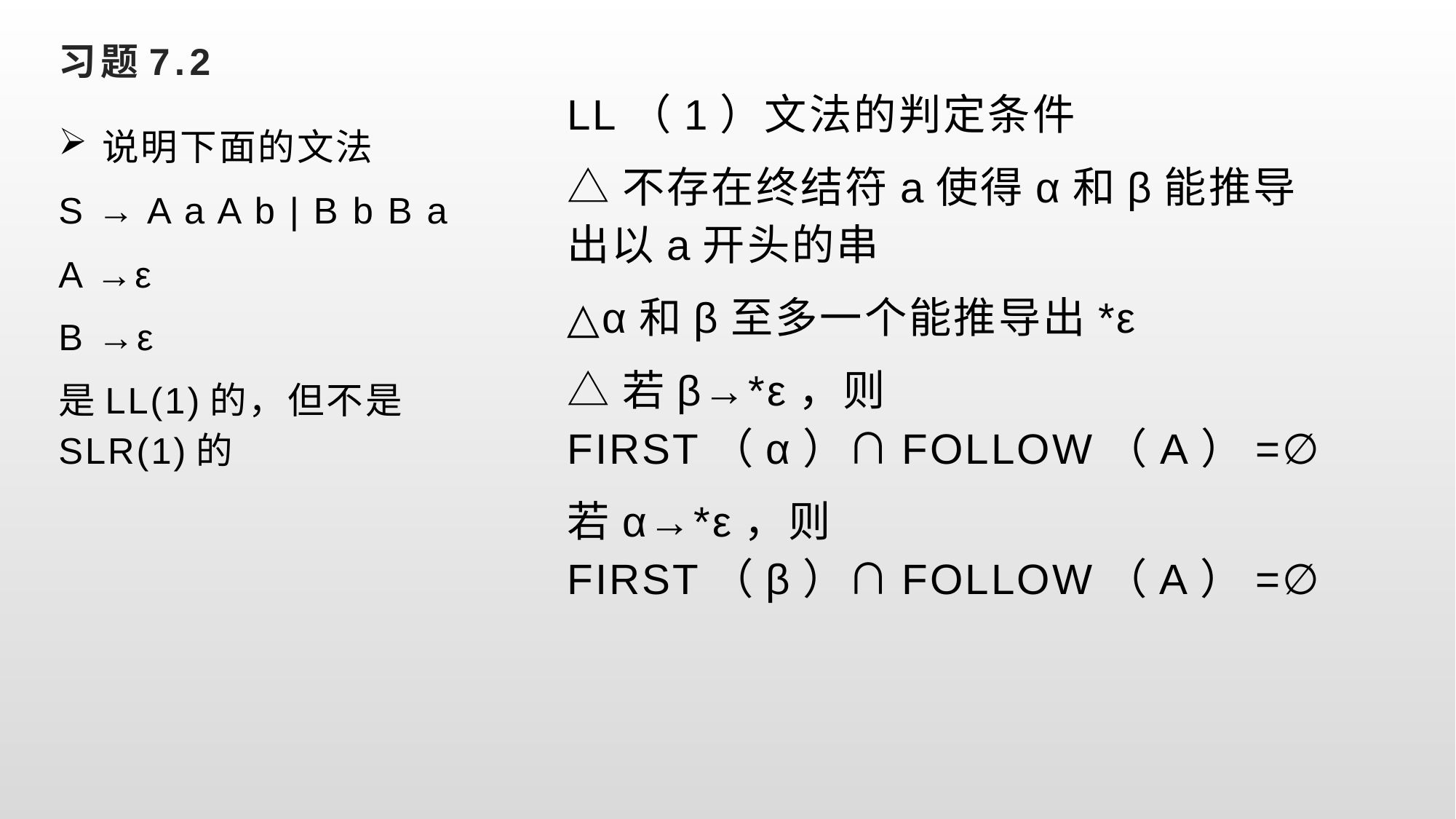

# 习题7.2
LL（1）文法的判定条件
△不存在终结符a使得α和β能推导出以a开头的串
△α和β至多一个能推导出*ε
△若β→*ε，则FIRST（α）∩FOLLOW（A）=∅
若α→*ε，则FIRST（β）∩FOLLOW（A）=∅

说明下面的文法
S → A a A b | B b B a
A →ε
B →ε
是LL(1)的，但不是SLR(1)的